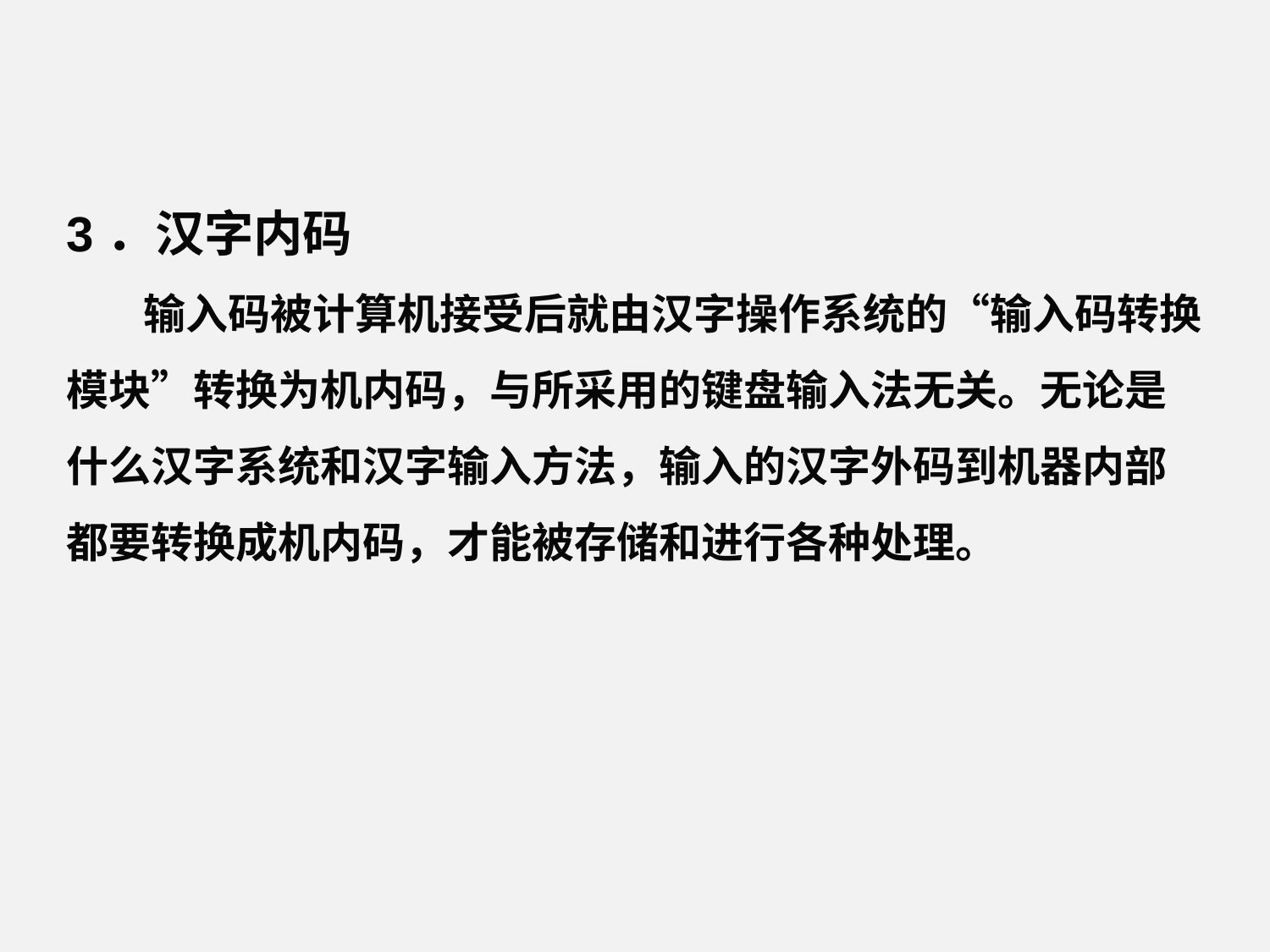

3．汉字内码
       输入码被计算机接受后就由汉字操作系统的“输入码转换模块”转换为机内码，与所采用的键盘输入法无关。无论是什么汉字系统和汉字输入方法，输入的汉字外码到机器内部都要转换成机内码，才能被存储和进行各种处理。
40